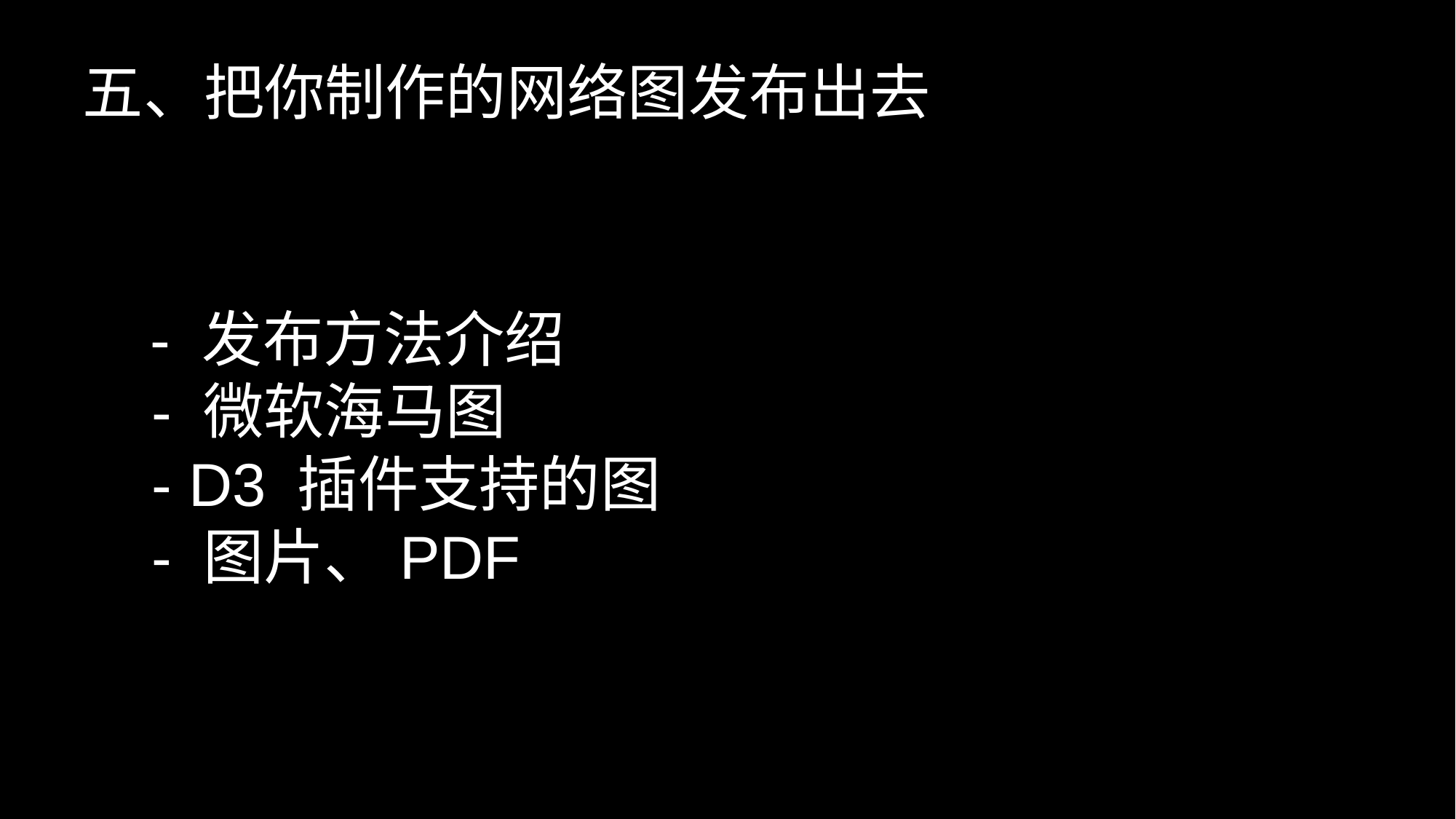

五、把你制作的网络图发布出去
    - 发布方法介绍
    - 微软海马图
    - D3 插件支持的图
    - 图片、PDF